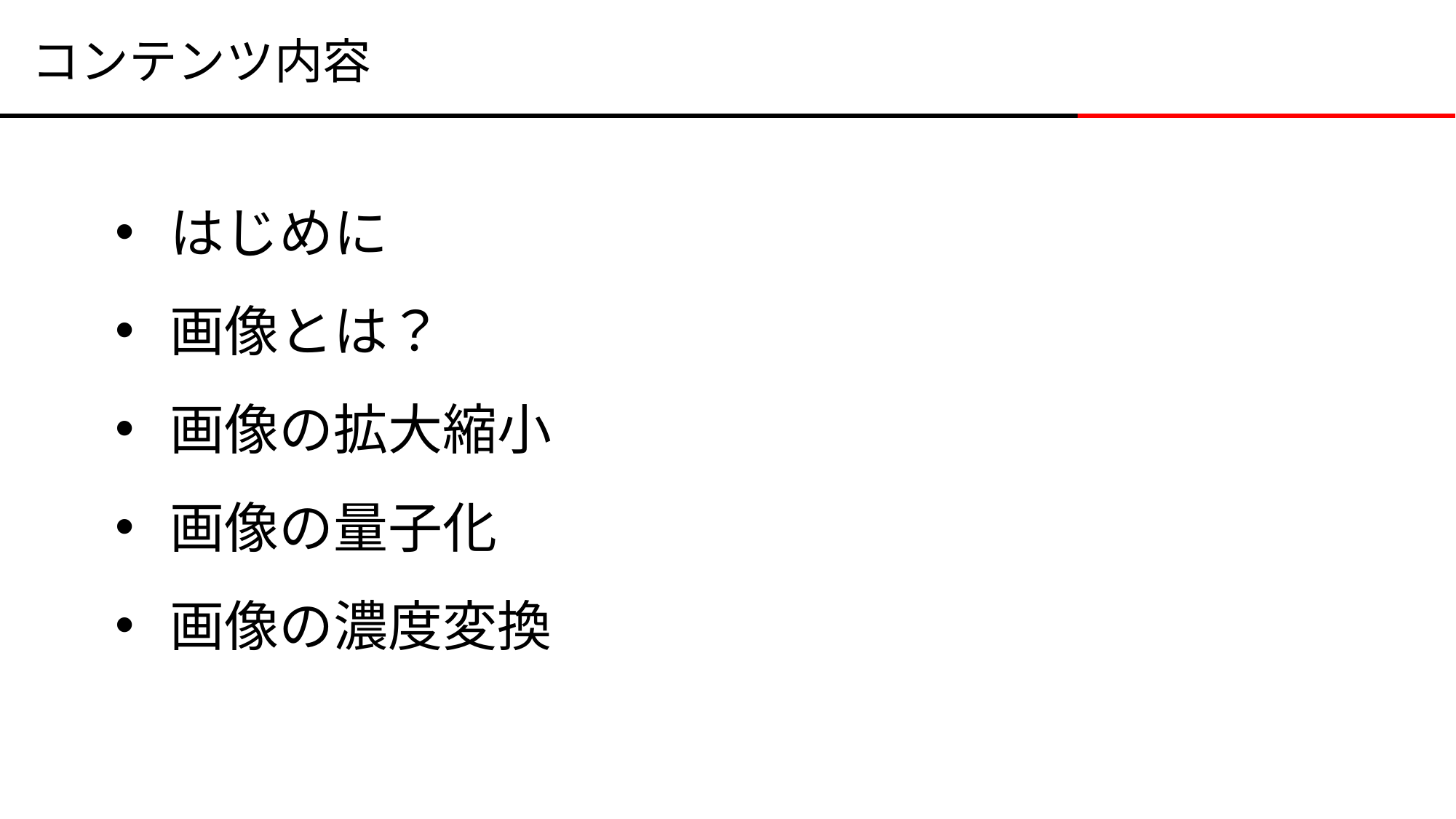

コンテンツ内容
はじめに
画像とは？
画像の拡大縮小
画像の量子化
画像の濃度変換